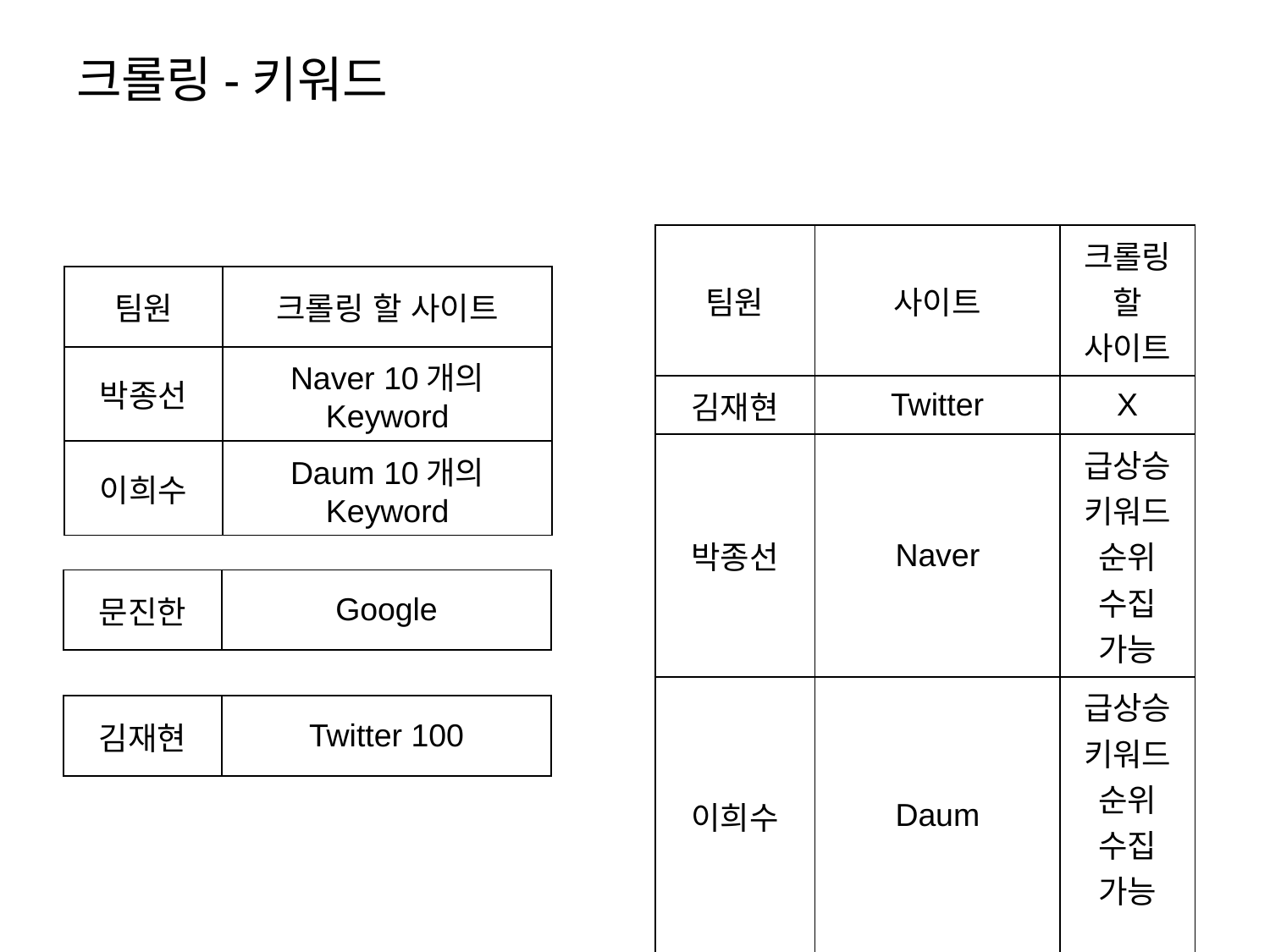

# 크롤링-키워드
| 팀원 | 사이트 | 크롤링 할 사이트 |
| --- | --- | --- |
| 김재현 | Twitter | X |
| 박종선 | Naver | 급상승 키워드 순위 수집 가능 |
| 이희수 | Daum | 급상승 키워드 순위 수집 가능 |
| 문진한 | Google | X |
| 팀원 | 크롤링 할 사이트 |
| --- | --- |
| 박종선 | Naver 10개의 Keyword |
| 이희수 | Daum 10개의 Keyword |
| 문진한 | Google |
| --- | --- |
| 김재현 | Twitter 100 |
| --- | --- |